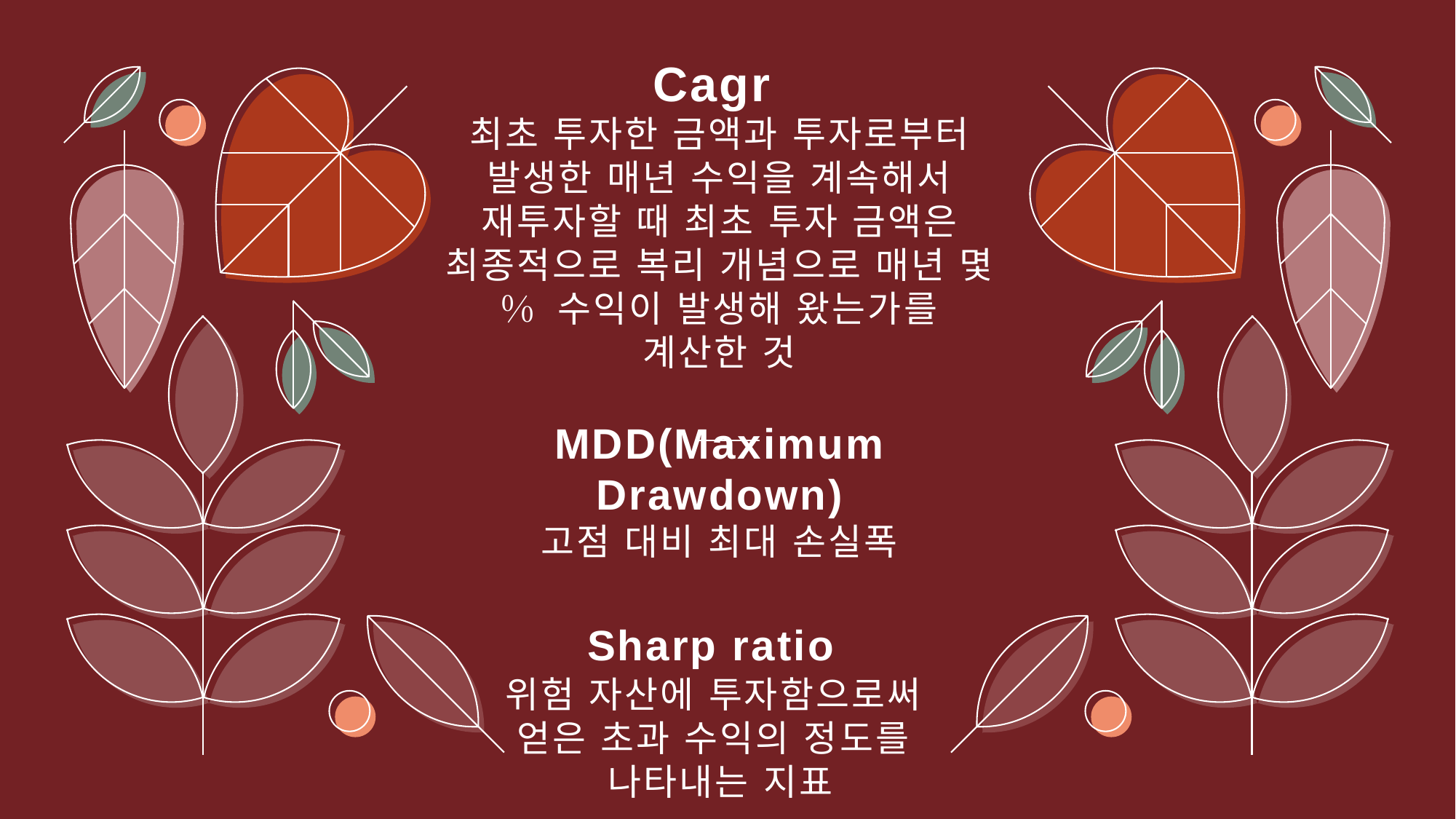

# Cagr 최초 투자한 금액과 투자로부터 발생한 매년 수익을 계속해서 재투자할 때 최초 투자 금액은 최종적으로 복리 개념으로 매년 몇 % 수익이 발생해 왔는가를 계산한 것 MDD(Maximum Drawdown) 고점 대비 최대 손실폭 Sharp ratio 위험 자산에 투자함으로써 얻은 초과 수익의 정도를 나타내는 지표